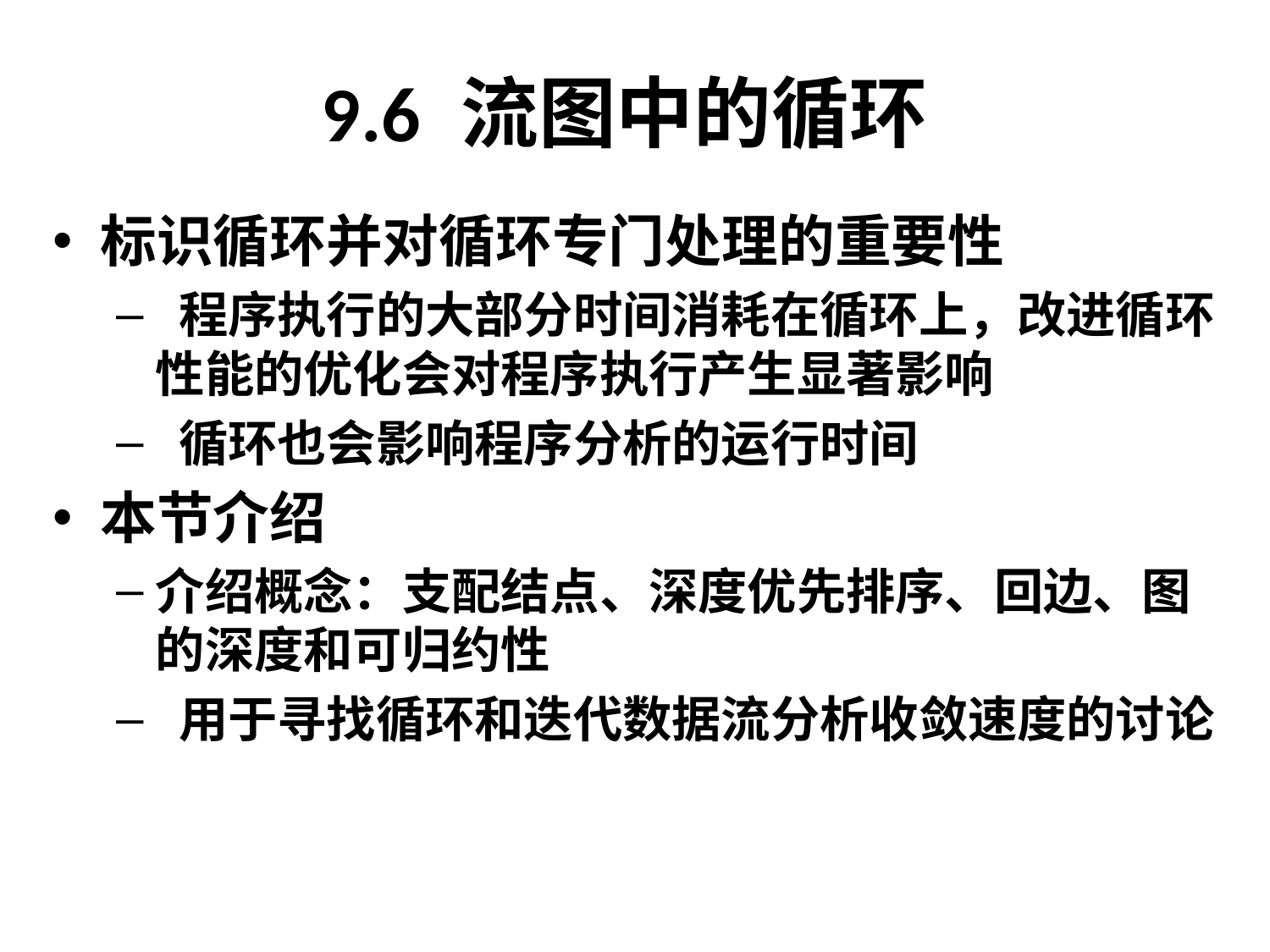

# 9.6 流图中的循环
标识循环并对循环专门处理的重要性
 程序执行的大部分时间消耗在循环上，改进循环性能的优化会对程序执行产生显著影响
 循环也会影响程序分析的运行时间
本节介绍
介绍概念：支配结点、深度优先排序、回边、图的深度和可归约性
 用于寻找循环和迭代数据流分析收敛速度的讨论